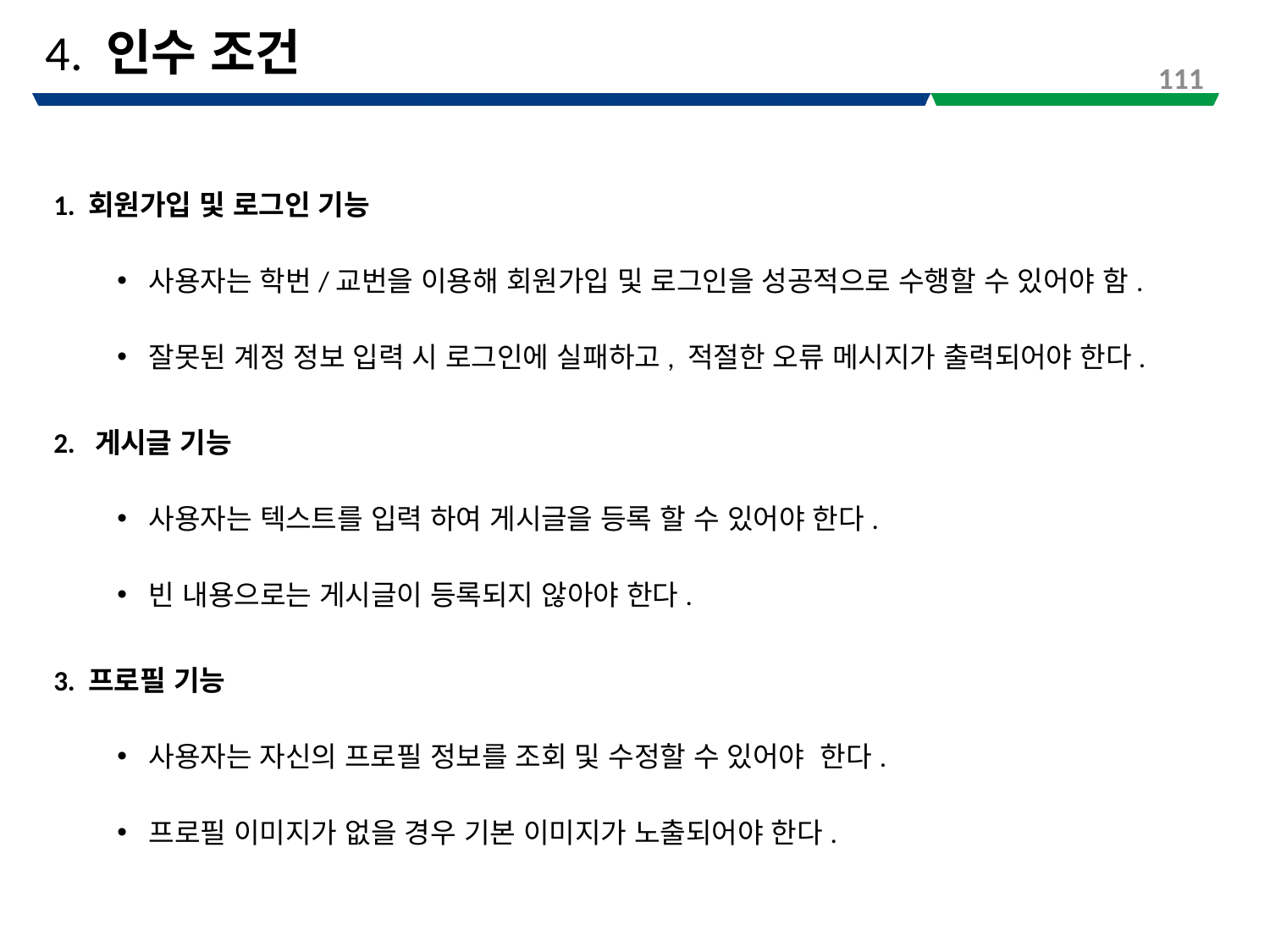

# 4. 인수 조건
111
1. 회원가입 및 로그인 기능
사용자는 학번/교번을 이용해 회원가입 및 로그인을 성공적으로 수행할 수 있어야 함.
잘못된 계정 정보 입력 시 로그인에 실패하고, 적절한 오류 메시지가 출력되어야 한다.
2.  게시글 기능
사용자는 텍스트를 입력 하여 게시글을 등록 할 수 있어야 한다.
빈 내용으로는 게시글이 등록되지 않아야 한다.
3. 프로필 기능
사용자는 자신의 프로필 정보를 조회 및 수정할 수 있어야  한다.
프로필 이미지가 없을 경우 기본 이미지가 노출되어야 한다.